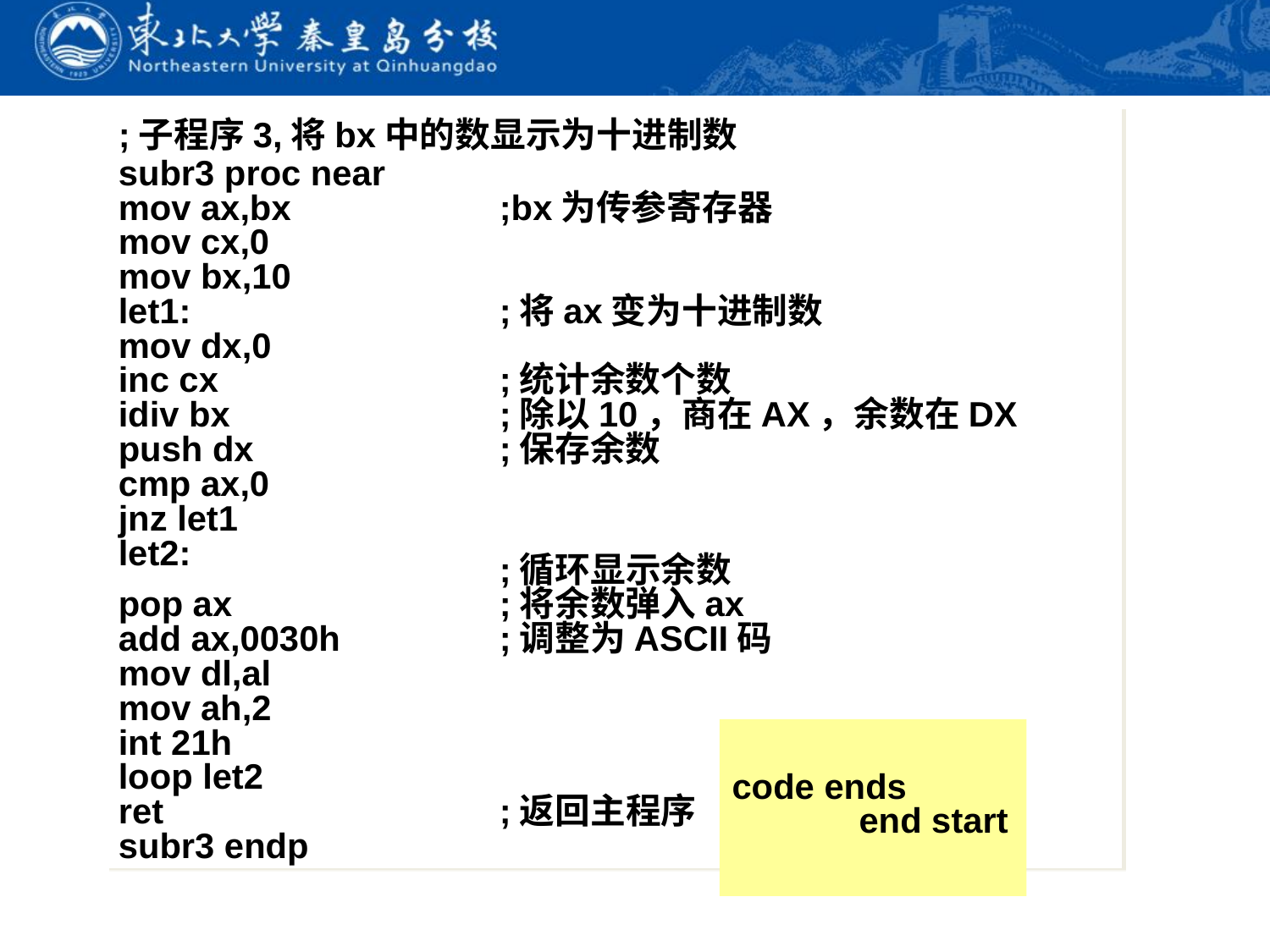

;子程序3,将bx中的数显示为十进制数
subr3 proc near
mov ax,bx		;bx为传参寄存器
mov cx,0
mov bx,10
let1:			;将ax变为十进制数
mov dx,0
inc cx			;统计余数个数
idiv bx			;除以10，商在AX，余数在DX
push dx		;保存余数
cmp ax,0
jnz let1
let2:										;循环显示余数
pop ax			;将余数弹入ax
add ax,0030h		;调整为ASCII码
mov dl,al
mov ah,2
int 21h
loop let2
ret			;返回主程序
subr3 endp

code ends
	end start